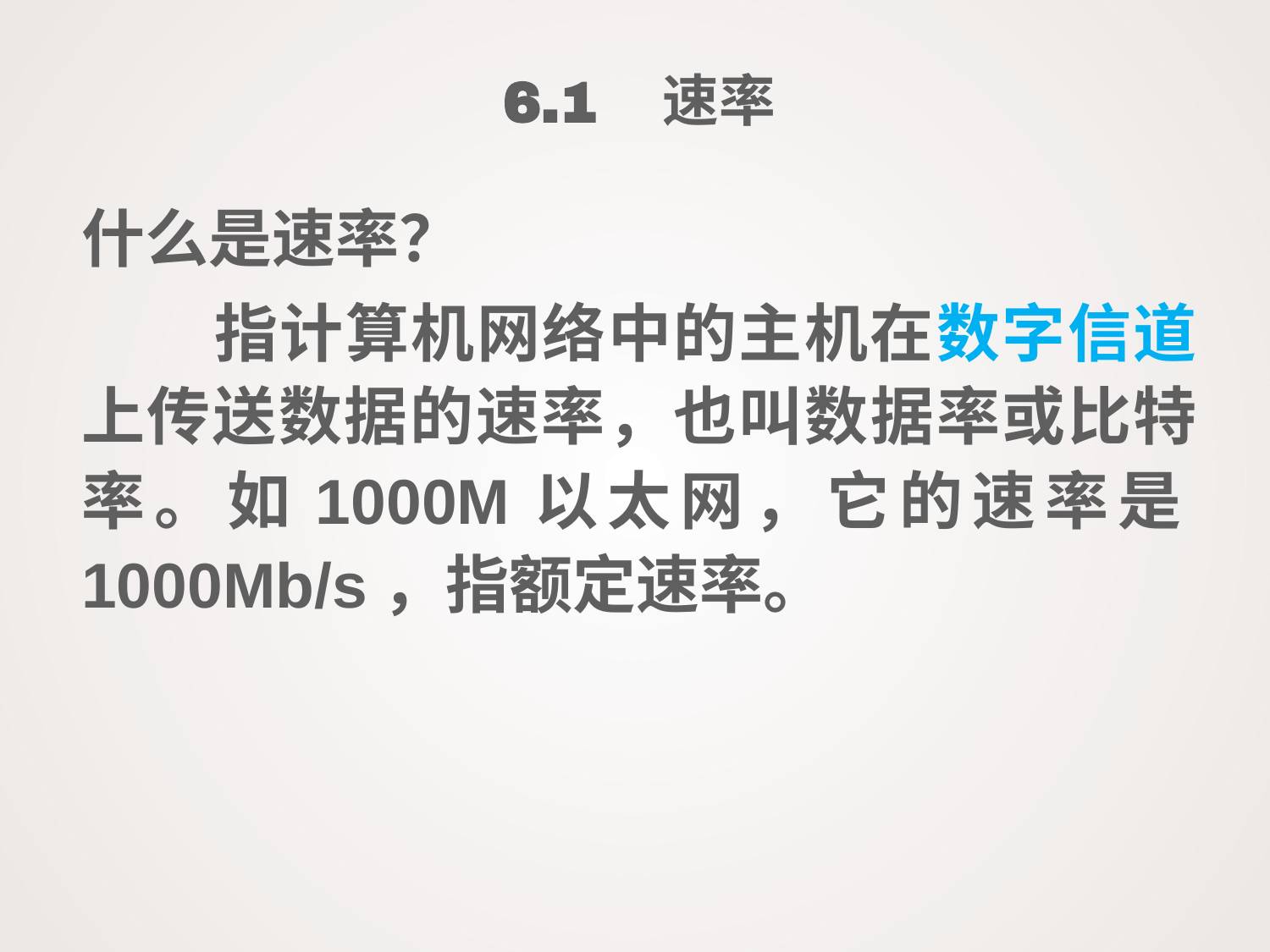

# 6.1	 速率
什么是速率？
       指计算机网络中的主机在数字信道上传送数据的速率，也叫数据率或比特率。如1000M以太网，它的速率是1000Mb/s，指额定速率。